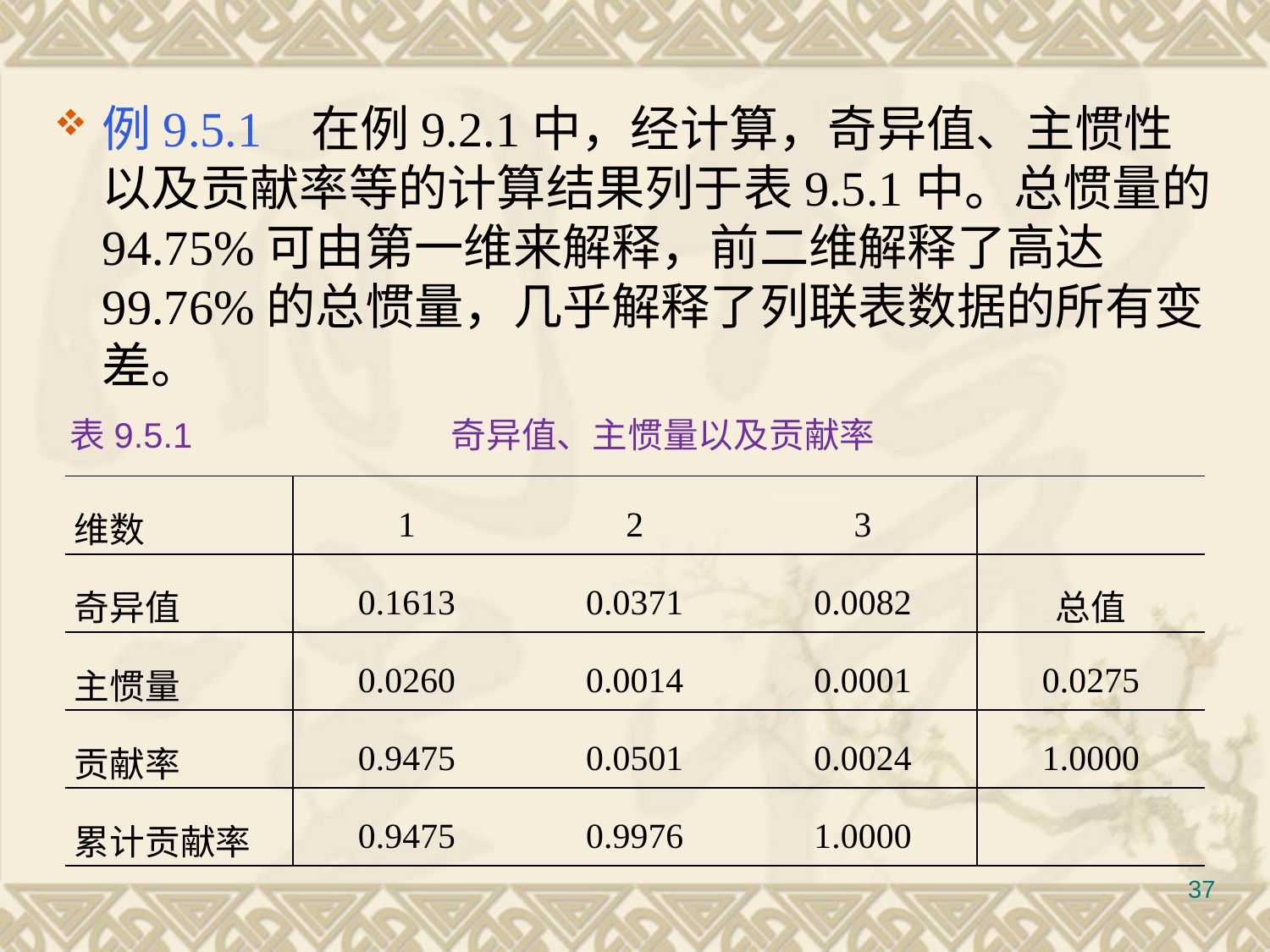

#
例9.5.1   在例9.2.1中，经计算，奇异值、主惯性以及贡献率等的计算结果列于表9.5.1中。总惯量的94.75%可由第一维来解释，前二维解释了高达99.76%的总惯量，几乎解释了列联表数据的所有变差。
表9.5.1 		奇异值、主惯量以及贡献率
| 维数 | 1 | 2 | 3 |  |
| --- | --- | --- | --- | --- |
| 奇异值 | 0.1613 | 0.0371 | 0.0082 | 总值 |
| 主惯量 | 0.0260 | 0.0014 | 0.0001 | 0.0275 |
| 贡献率 | 0.9475 | 0.0501 | 0.0024 | 1.0000 |
| 累计贡献率 | 0.9475 | 0.9976 | 1.0000 |  |
37